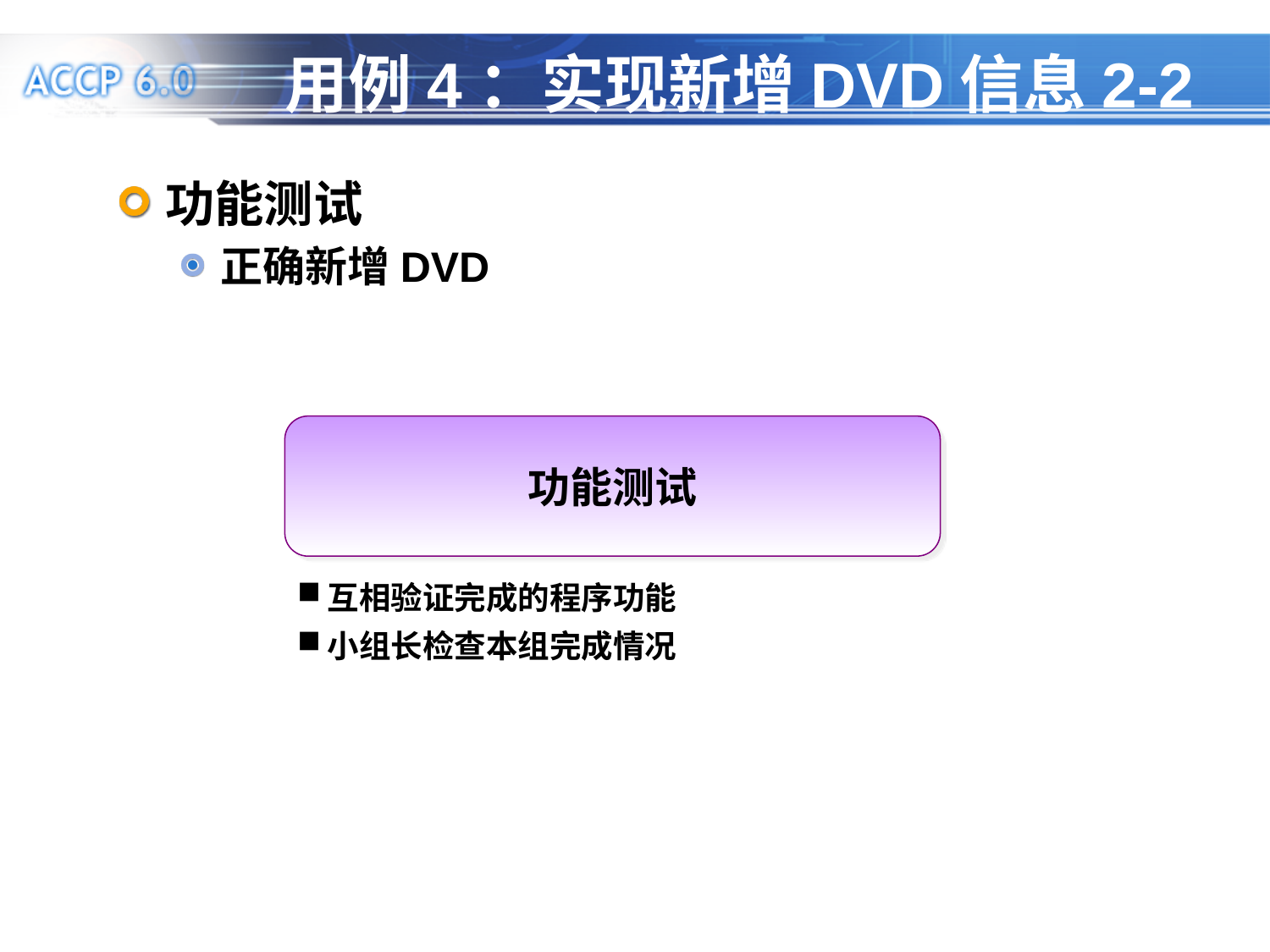

# 用例4：实现新增DVD信息2-2
功能测试
正确新增DVD

功能测试
互相验证完成的程序功能
小组长检查本组完成情况